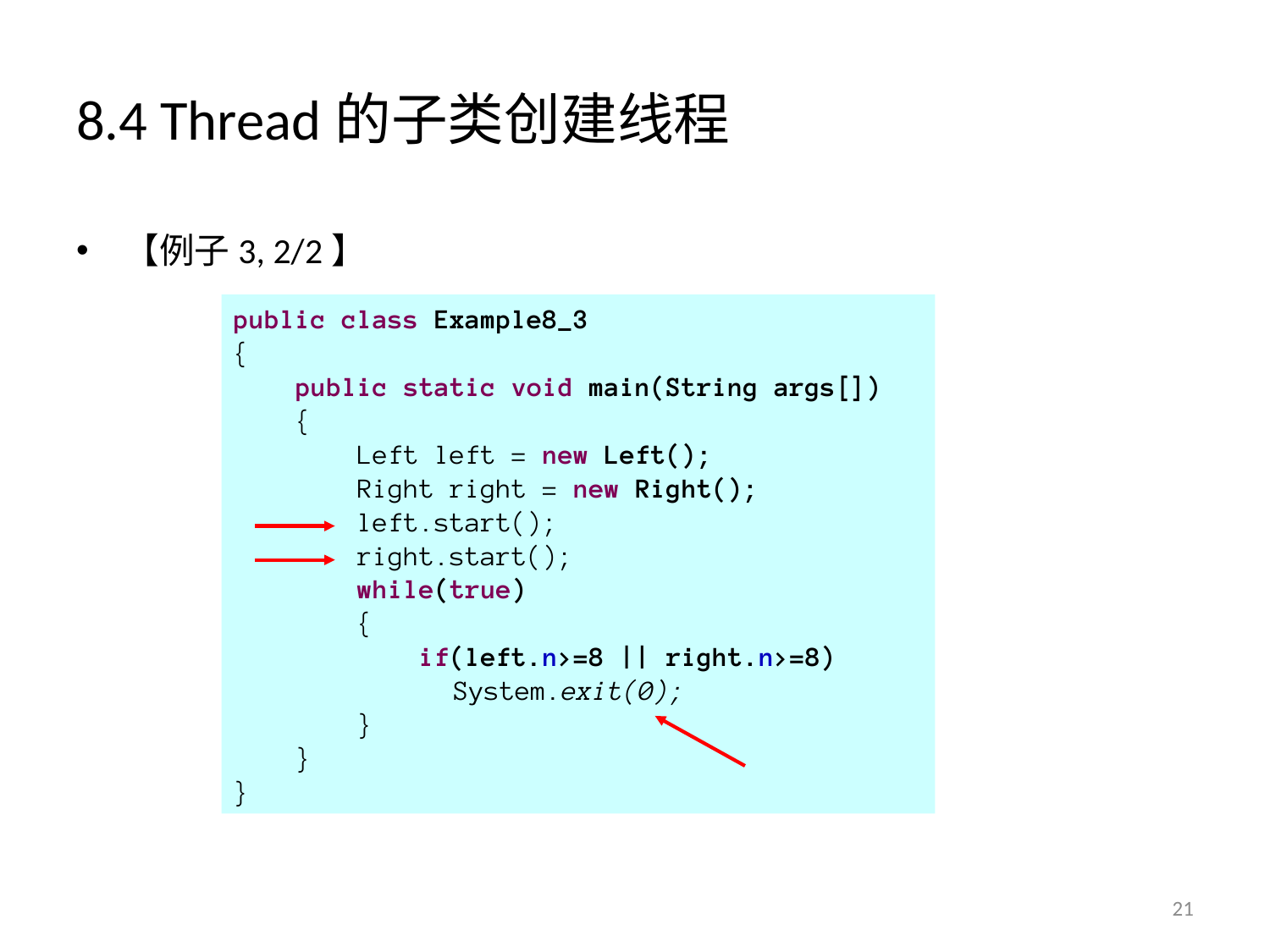

# 8.4 Thread的子类创建线程
【例子3, 2/2】
public class Example8_3
{
    public static void main(String args[])
    {
        Left left = new Left();
        Right right = new Right();
        left.start();
        right.start();
        while(true)
        {
            if(left.n>=8 || right.n>=8)
        	      System.exit(0);
        }
    }
}
21